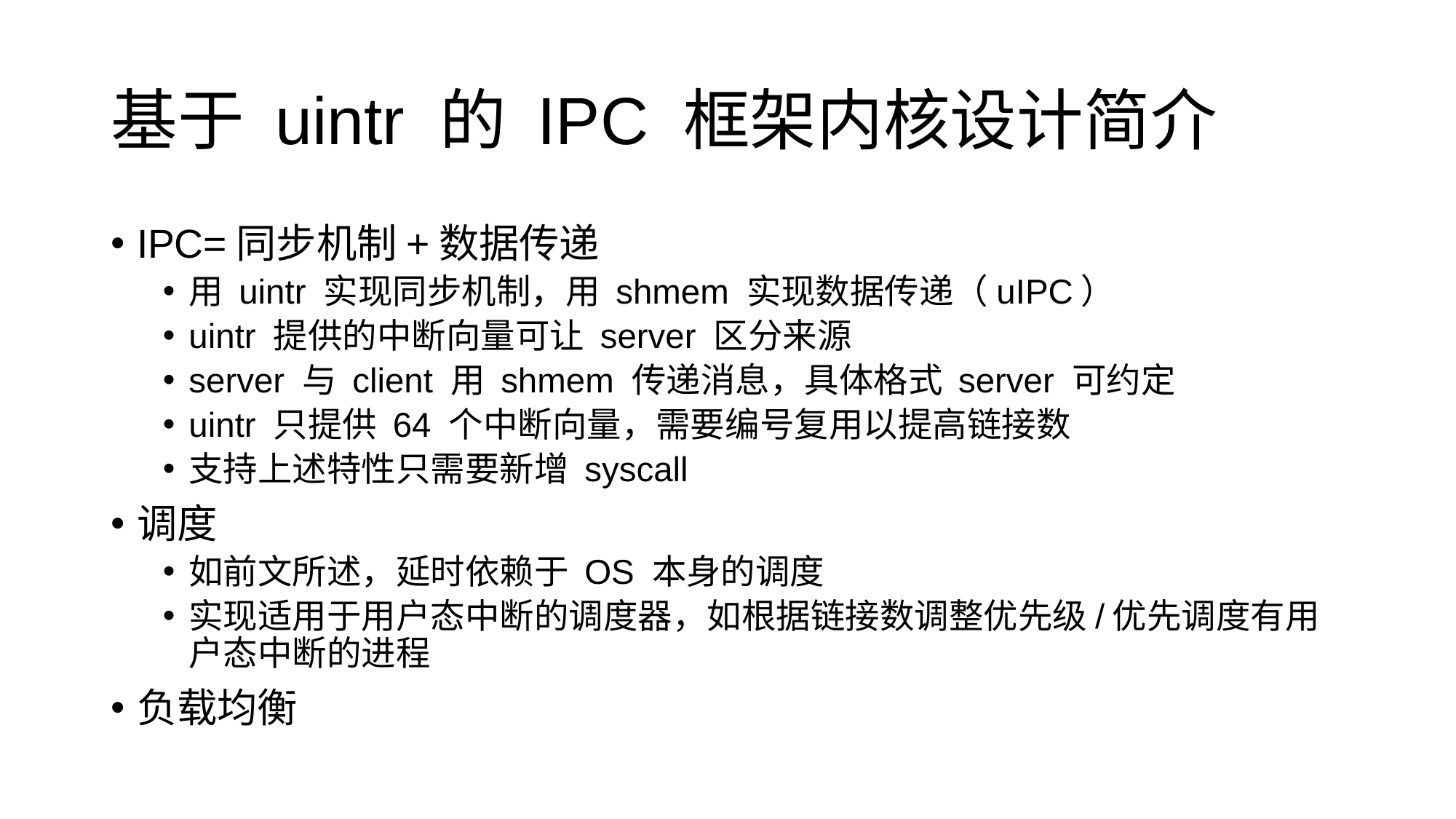

# 基于 uintr 的 IPC 框架内核设计简介
IPC=同步机制+数据传递
用 uintr 实现同步机制，用 shmem 实现数据传递（uIPC）
uintr 提供的中断向量可让 server 区分来源
server 与 client 用 shmem 传递消息，具体格式 server 可约定
uintr 只提供 64 个中断向量，需要编号复用以提高链接数
支持上述特性只需要新增 syscall
调度
如前文所述，延时依赖于 OS 本身的调度
实现适用于用户态中断的调度器，如根据链接数调整优先级/优先调度有用户态中断的进程
负载均衡